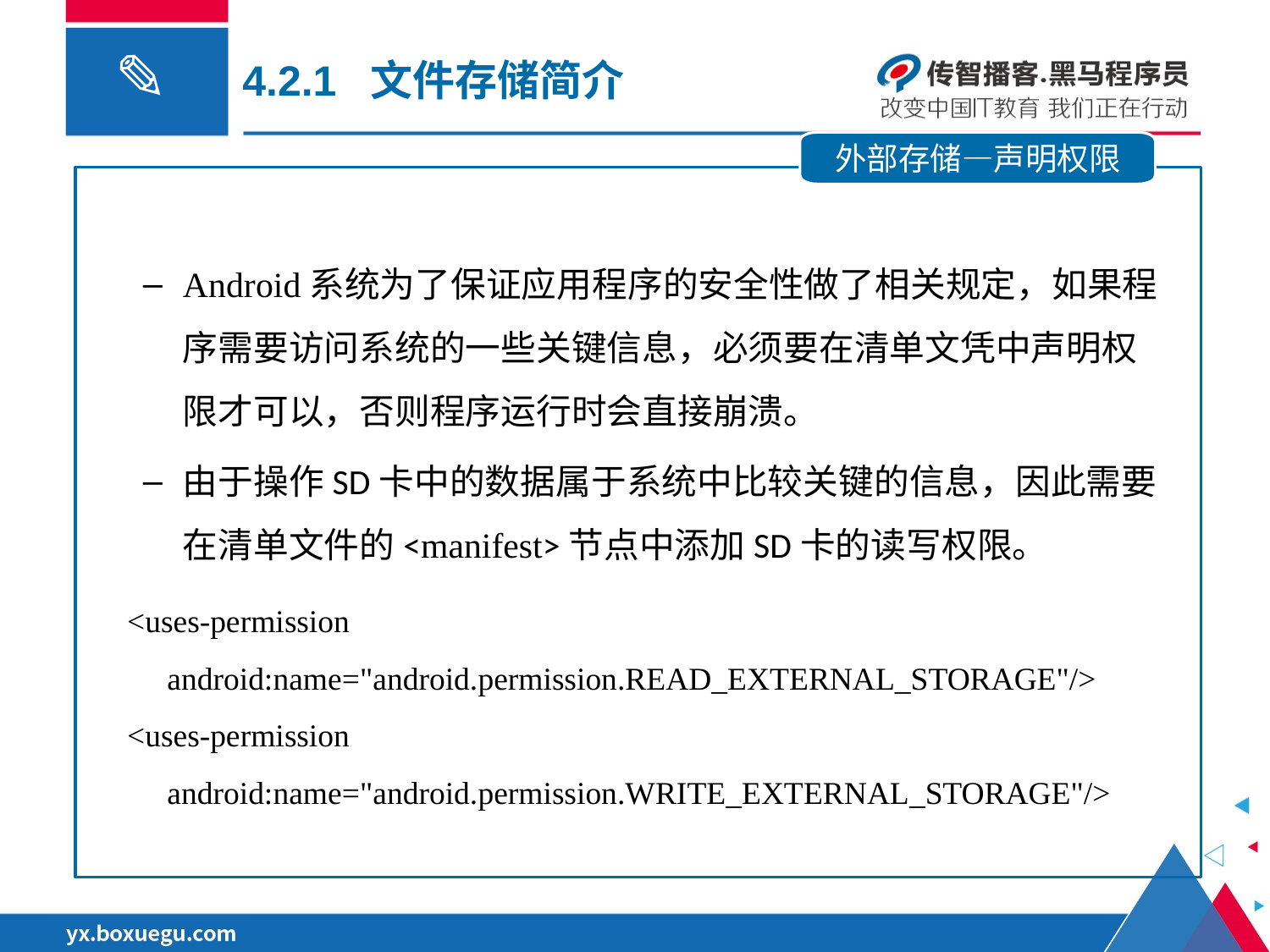

4.2.1  文件存储简介

外部存储—声明权限

Android系统为了保证应用程序的安全性做了相关规定，如果程序需要访问系统的一些关键信息，必须要在清单文凭中声明权限才可以，否则程序运行时会直接崩溃。
由于操作SD卡中的数据属于系统中比较关键的信息，因此需要在清单文件的<manifest>节点中添加SD卡的读写权限。

<uses-permission
     android:name="android.permission.READ_EXTERNAL_STORAGE"/>
<uses-permission
     android:name="android.permission.WRITE_EXTERNAL_STORAGE"/>